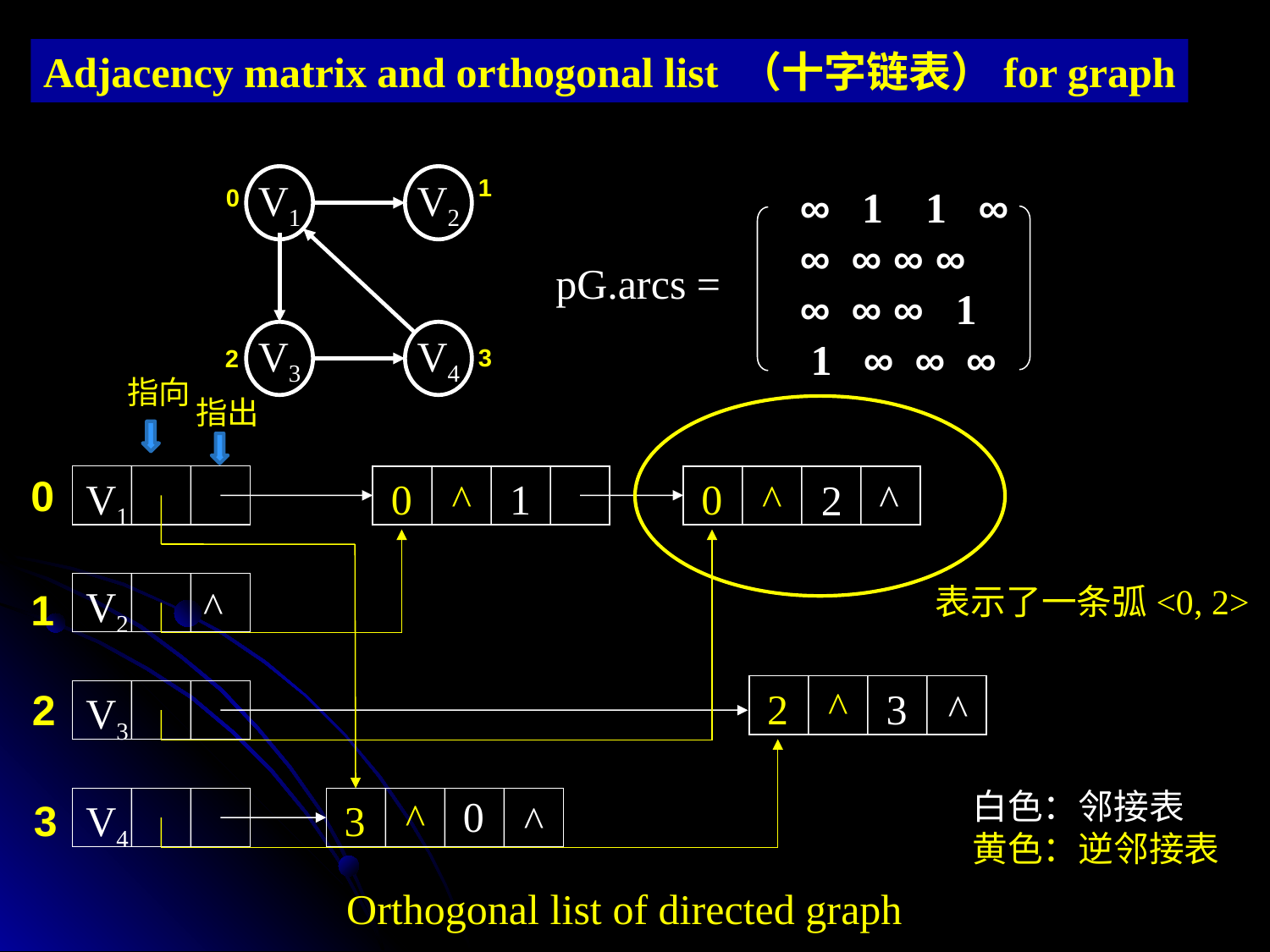

Adjacency matrix and orthogonal list （十字链表）for graph
V1
V2
V3
V4
1
∞   1    1   ∞
∞  ∞ ∞ ∞
∞  ∞ ∞   1
 1   ∞  ∞  ∞

pG.arcs =
0
3
2
指向
指出

0

V1

0
1

0
2
^
^
^

V2
^
表示了一条弧<0, 2>
1

^

2
3
^
2

V3

白色：邻接表
黄色：逆邻接表
0

3
^
3

V4
^

Orthogonal list of directed graph